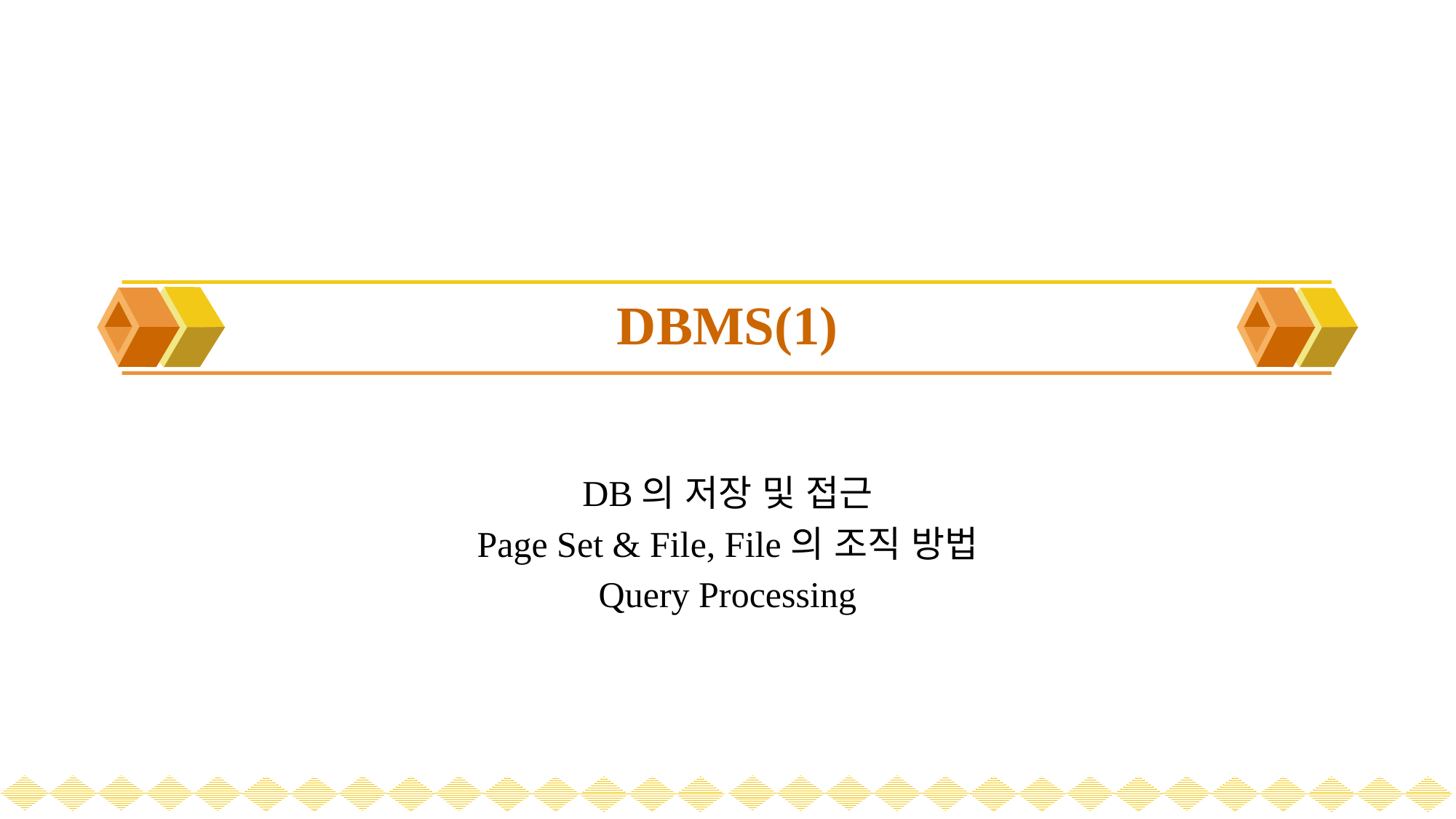

# DBMS(1)
DB의 저장 및 접근
Page Set & File, File의 조직 방법
Query Processing